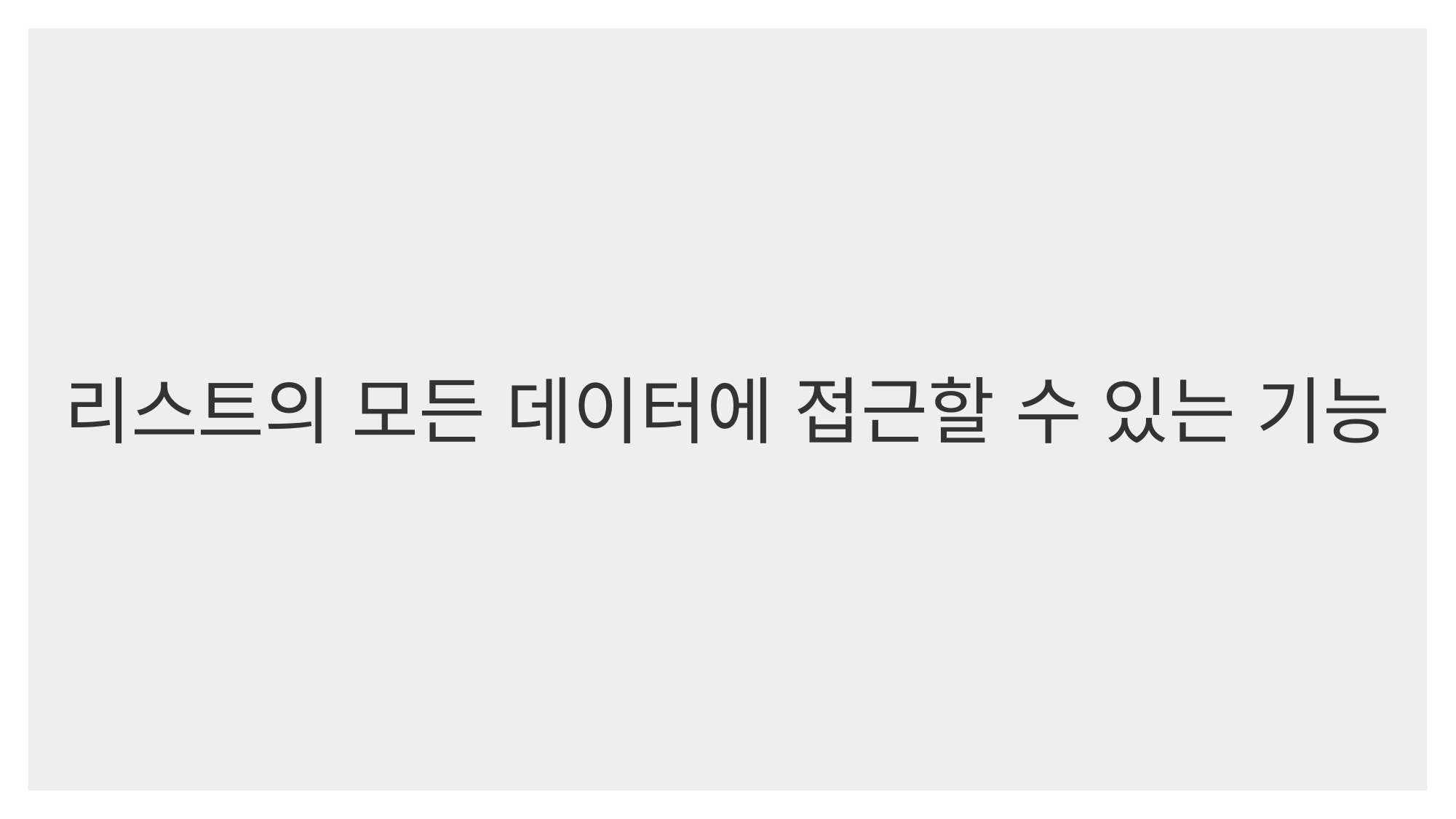

리스트의 모든 데이터에 접근할 수 있는 기능